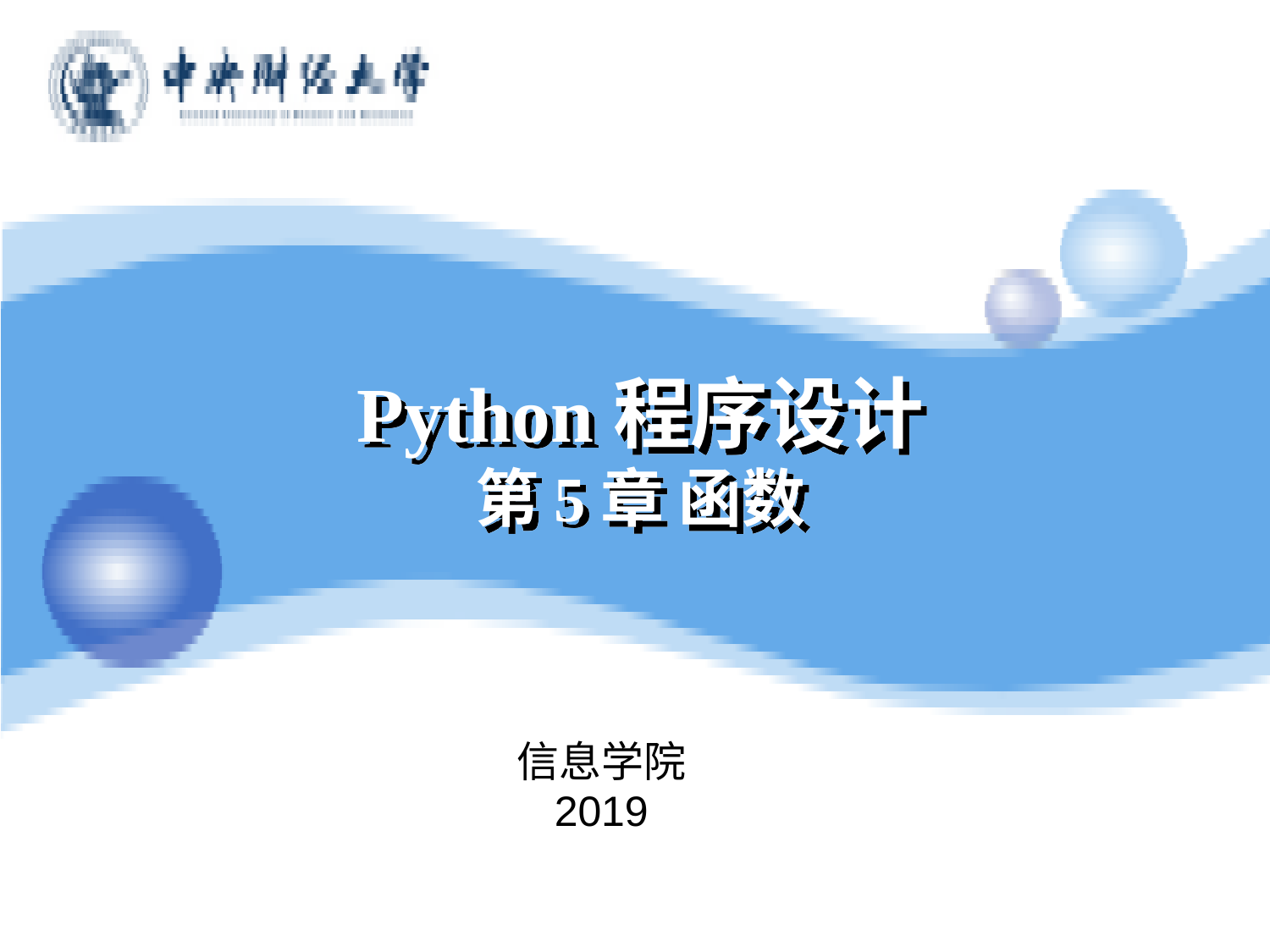

# Python程序设计 第5章 函数
Python程序设计
第5章 函数
信息学院
2019